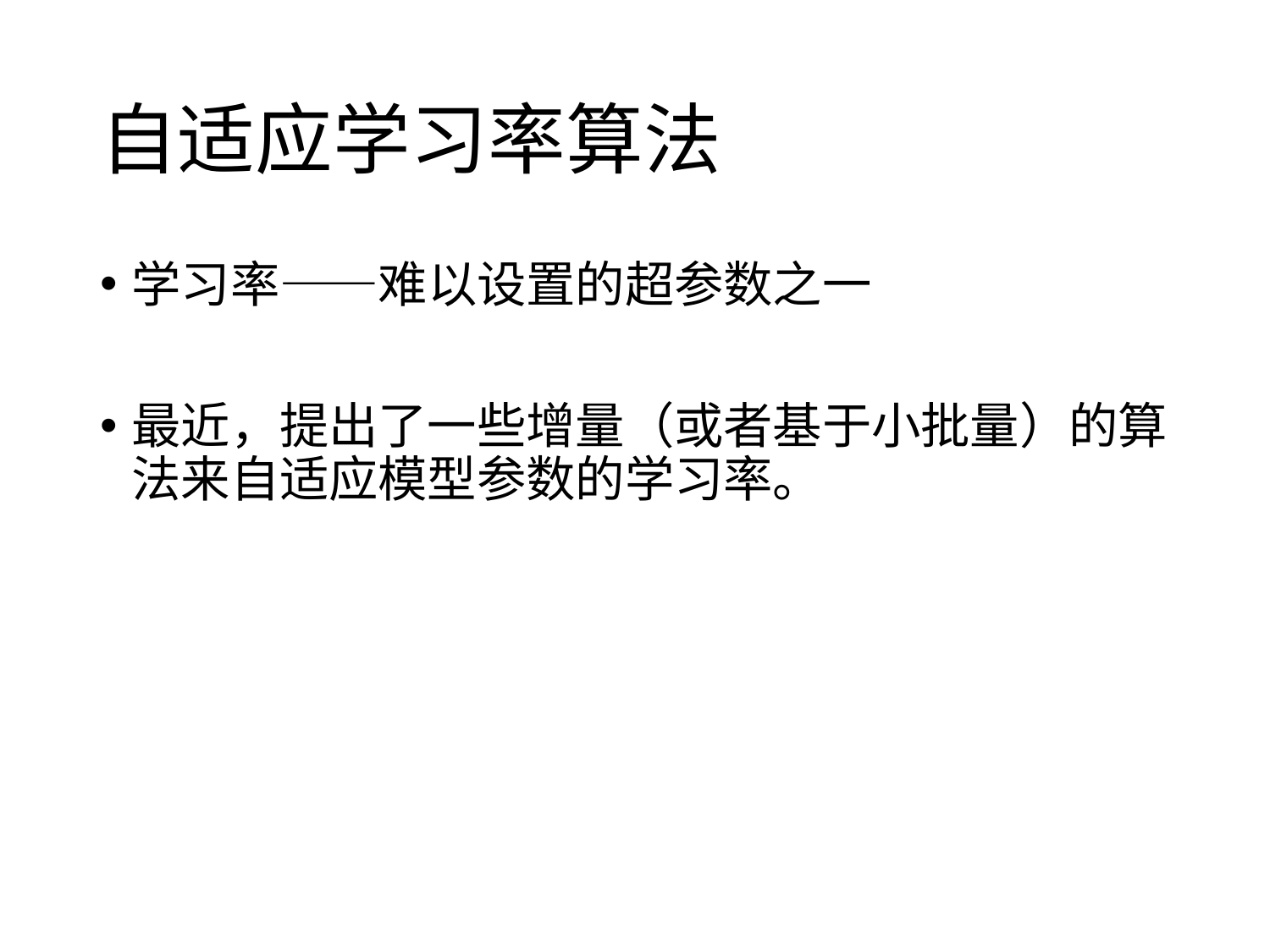

# 自适应学习率算法
学习率——难以设置的超参数之一

最近，提出了一些增量（或者基于小批量）的算法来自适应模型参数的学习率。